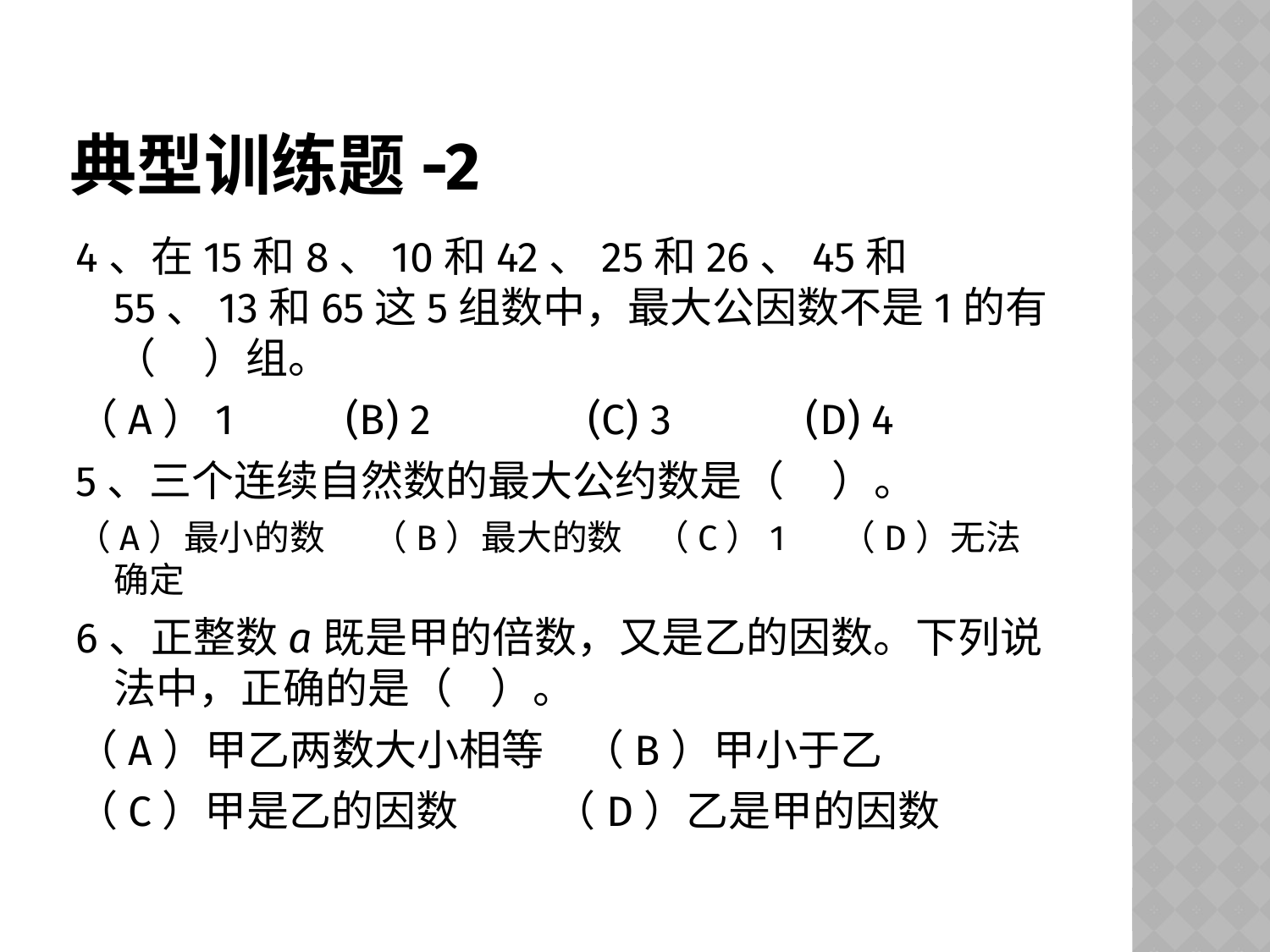

# 典型训练题-2
4、在15和8、10和42、25和26、45和55、13和65这5组数中，最大公因数不是1的有（     ）组。
（A）1          (B) 2              (C) 3            (D) 4
5、三个连续自然数的最大公约数是（     ）。
（A）最小的数      （B）最大的数    （C）1     （D）无法确定
6、正整数a既是甲的倍数，又是乙的因数。下列说法中，正确的是（    ）。
（A）甲乙两数大小相等    （B）甲小于乙
（C）甲是乙的因数          （D）乙是甲的因数